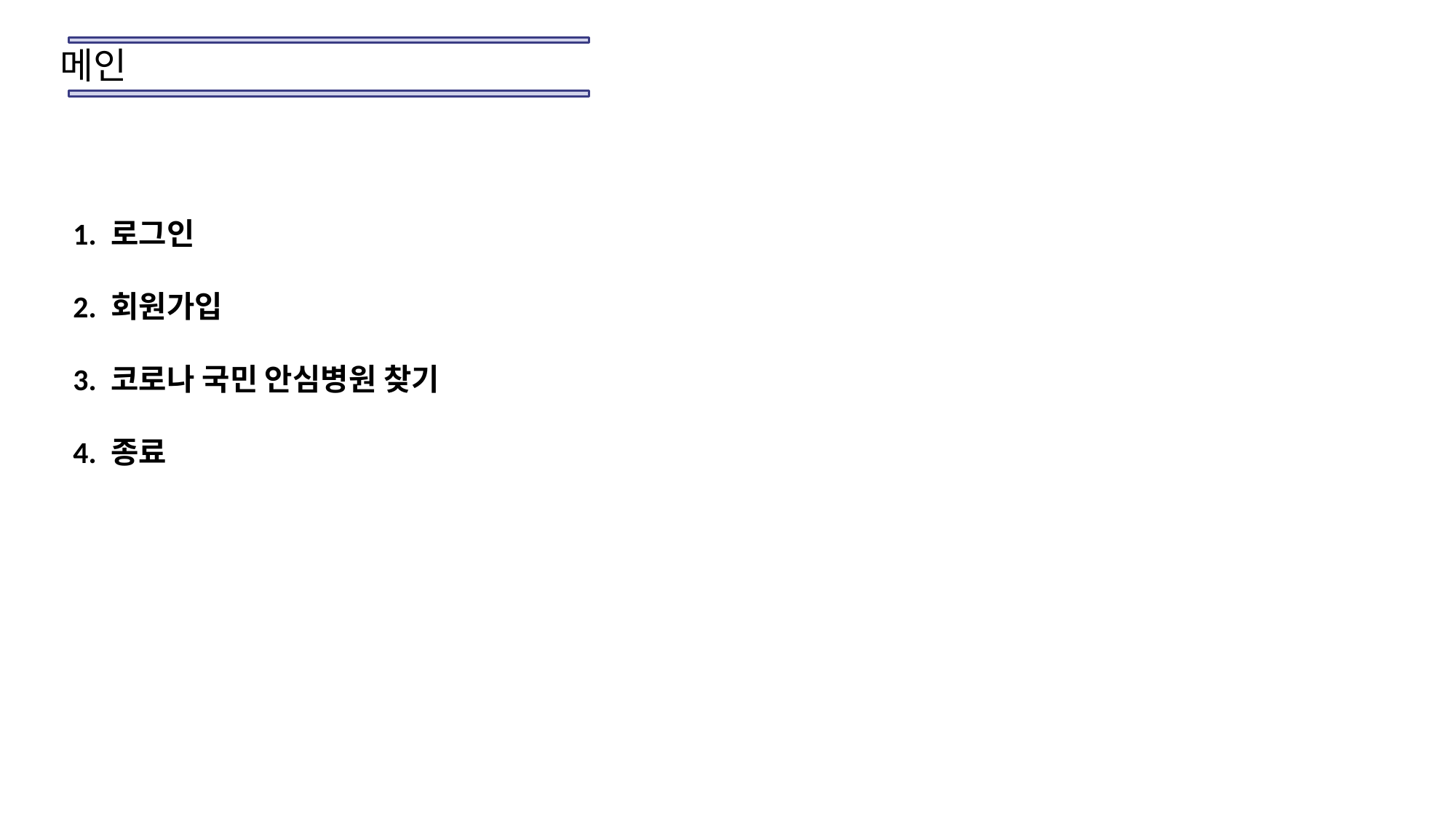

메인

1. 로그인

2. 회원가입

3. 코로나 국민 안심병원 찾기

4. 종료